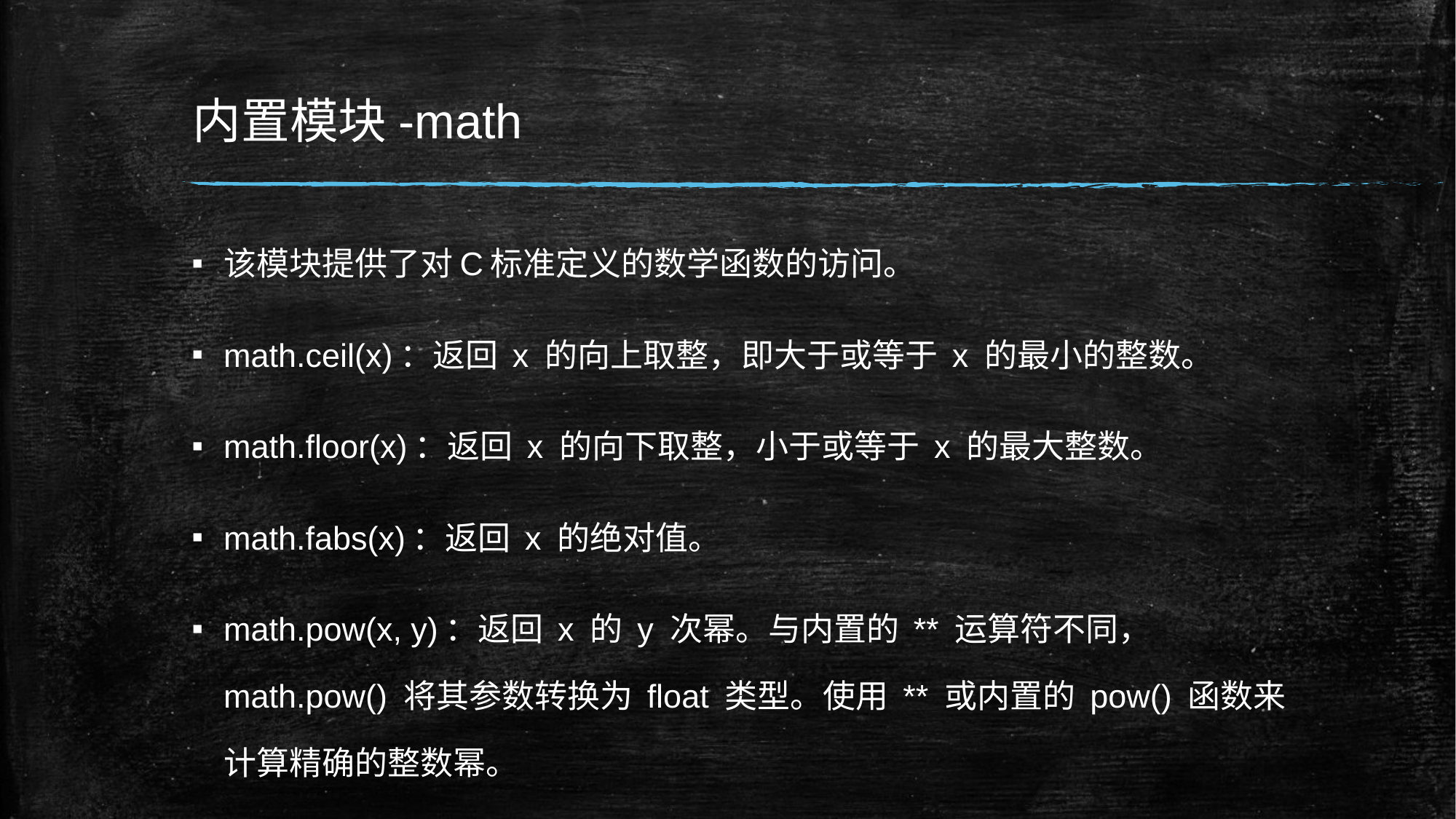

# 内置模块-math
该模块提供了对C标准定义的数学函数的访问。
math.ceil(x)：返回 x 的向上取整，即大于或等于 x 的最小的整数。
math.floor(x)：返回 x 的向下取整，小于或等于 x 的最大整数。
math.fabs(x)：返回 x 的绝对值。
math.pow(x, y)：返回 x 的 y 次幂。与内置的 ** 运算符不同， math.pow() 将其参数转换为 float 类型。使用 ** 或内置的 pow() 函数来计算精确的整数幂。